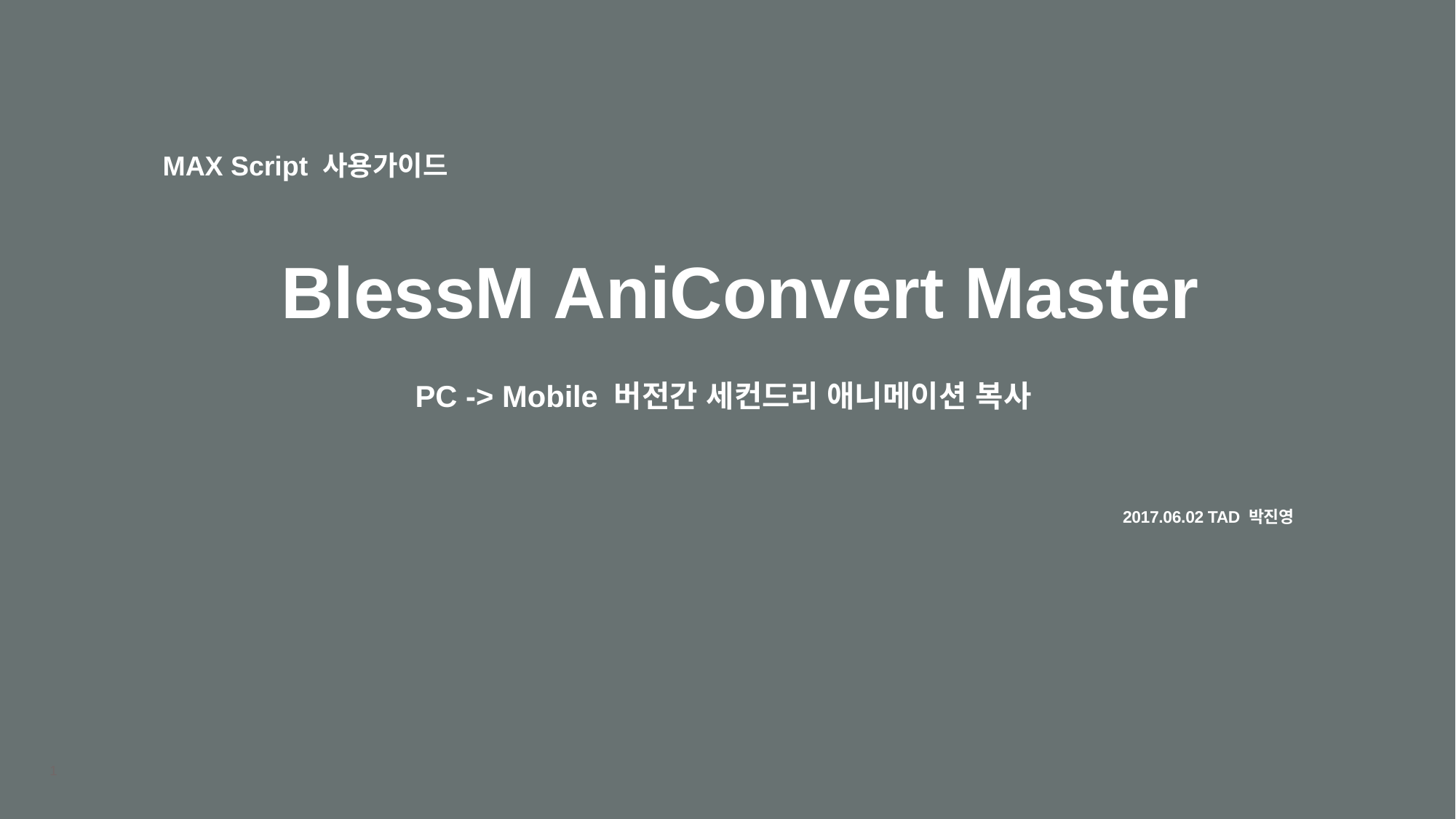

MAX Script 사용가이드
# BlessM AniConvert Master
PC -> Mobile 버전간 세컨드리 애니메이션 복사
2017.06.02 TAD 박진영